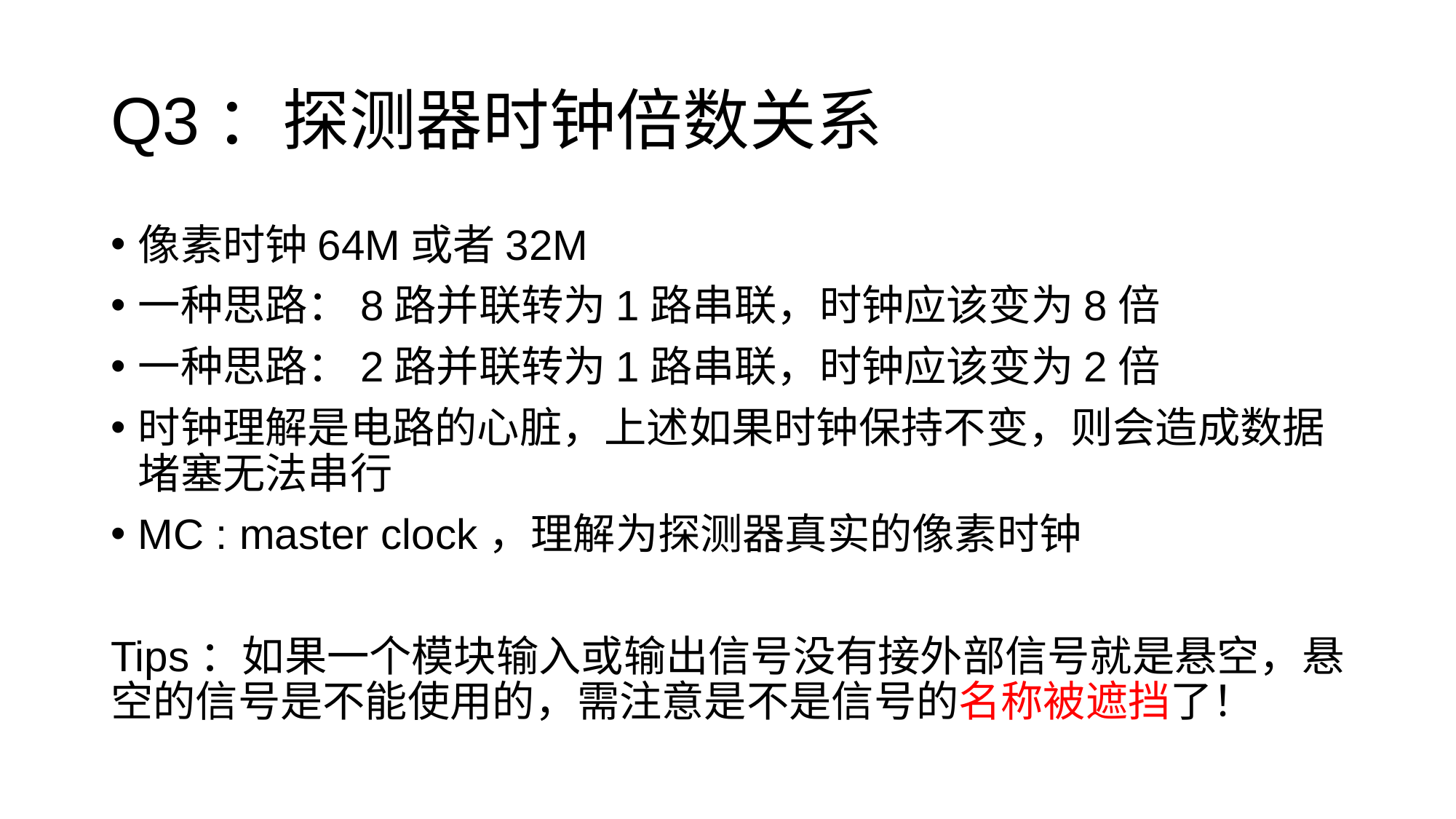

# Q3：探测器时钟倍数关系
像素时钟64M或者32M
一种思路：8路并联转为1路串联，时钟应该变为8倍
一种思路：2路并联转为1路串联，时钟应该变为2倍
时钟理解是电路的心脏，上述如果时钟保持不变，则会造成数据堵塞无法串行
MC : master clock，理解为探测器真实的像素时钟

Tips：如果一个模块输入或输出信号没有接外部信号就是悬空，悬空的信号是不能使用的，需注意是不是信号的名称被遮挡了！